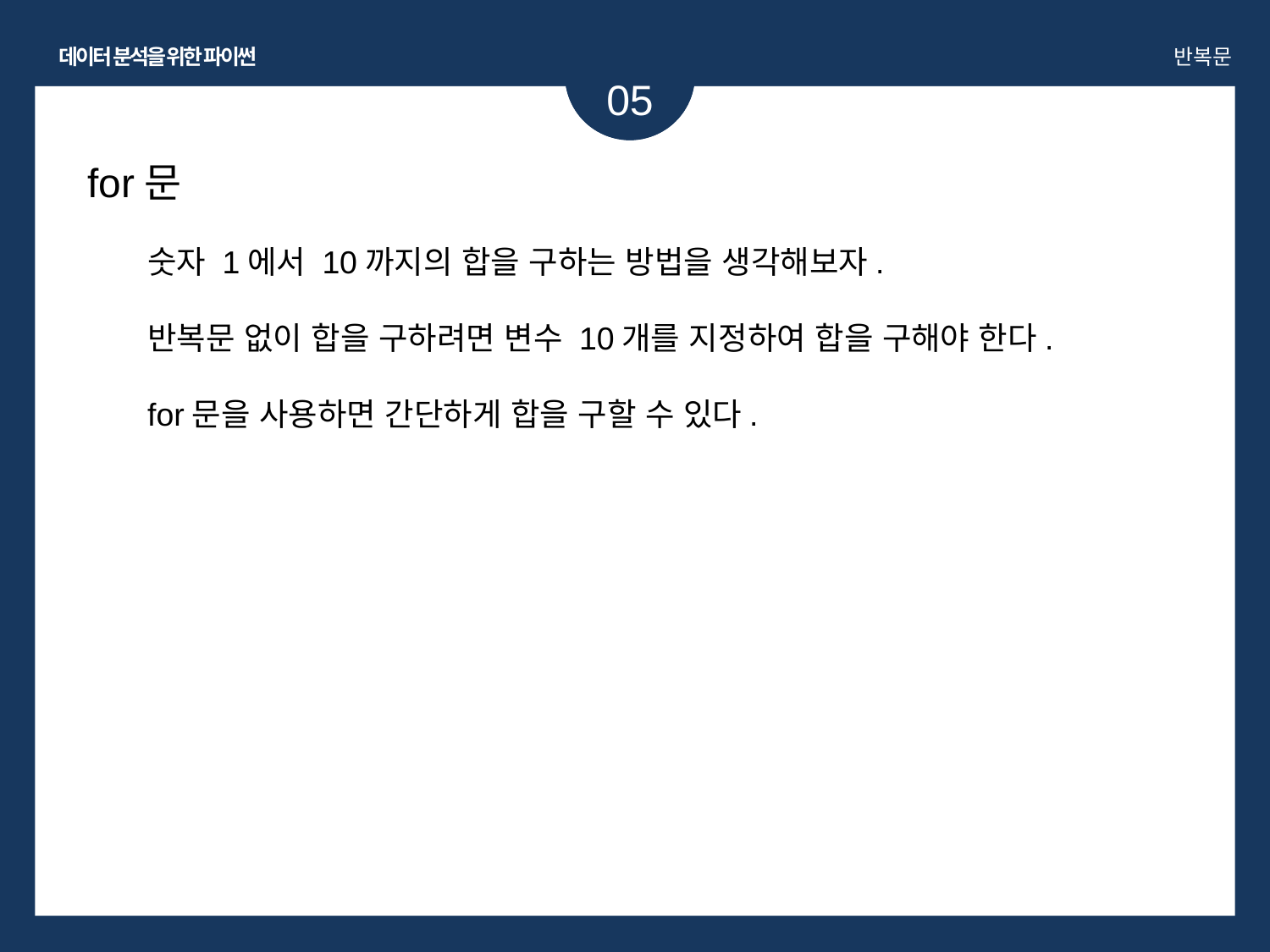

데이터 분석을 위한 파이썬
반복문
05
for문
숫자 1에서 10까지의 합을 구하는 방법을 생각해보자.

반복문 없이 합을 구하려면 변수 10개를 지정하여 합을 구해야 한다.

for문을 사용하면 간단하게 합을 구할 수 있다.